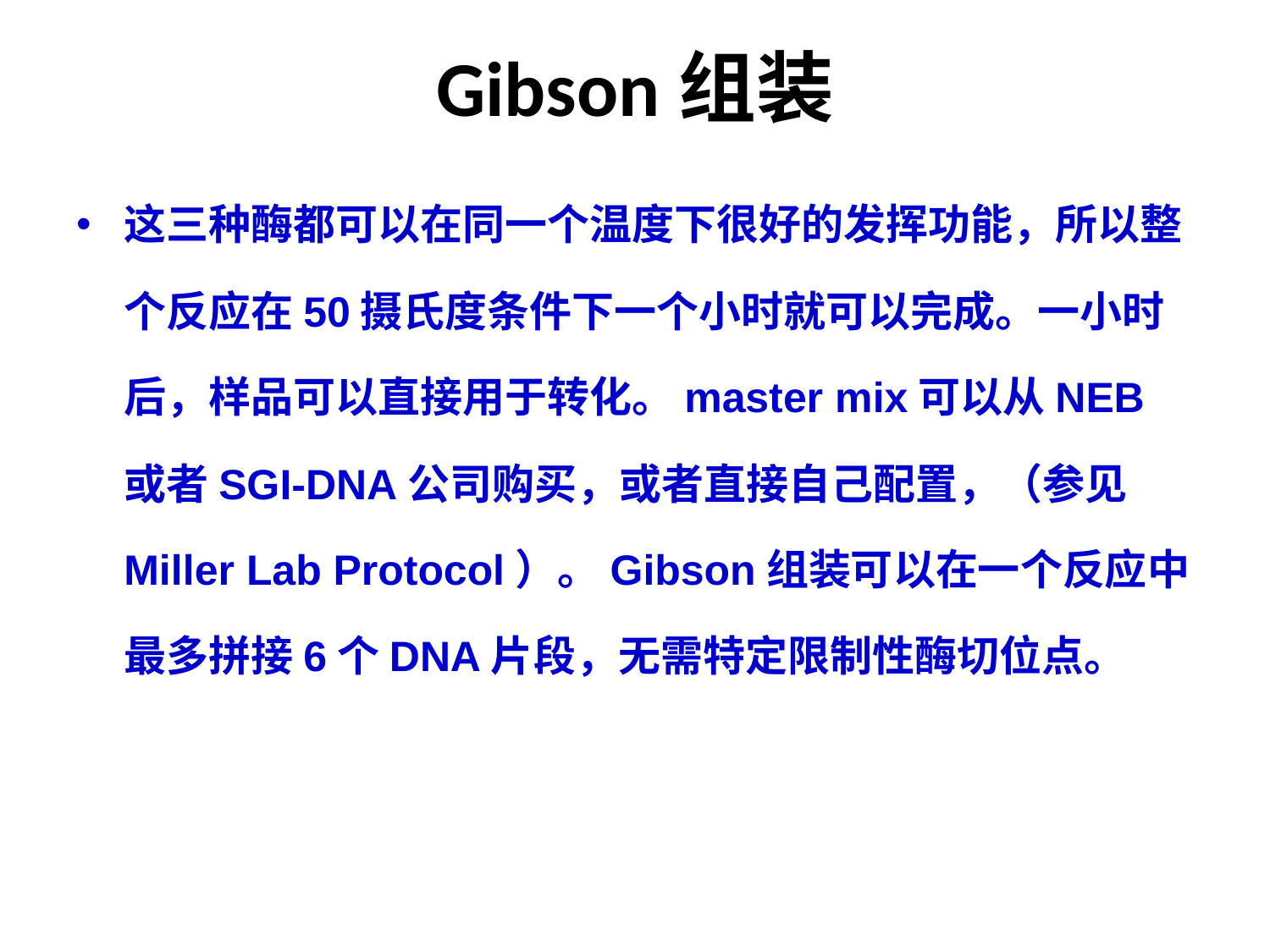

# Gibson组装
这三种酶都可以在同一个温度下很好的发挥功能，所以整个反应在50摄氏度条件下一个小时就可以完成。一小时后，样品可以直接用于转化。master mix可以从NEB或者SGI-DNA公司购买，或者直接自己配置，（参见Miller Lab Protocol）。Gibson组装可以在一个反应中最多拼接6个DNA片段，无需特定限制性酶切位点。